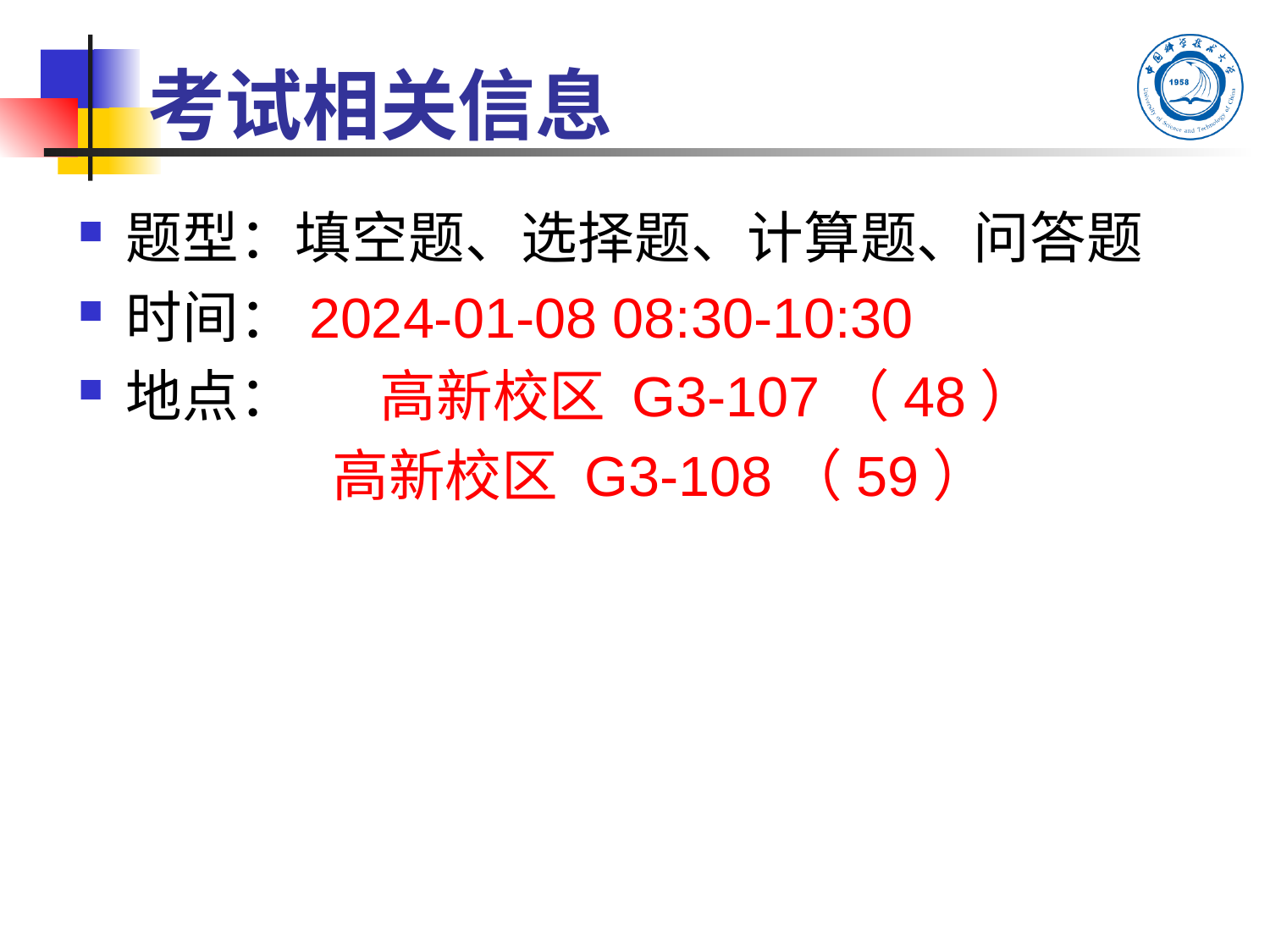

# 考试相关信息
题型：填空题、选择题、计算题、问答题
时间：2024-01-08 08:30-10:30
地点：	高新校区 G3-107（48）
		高新校区 G3-108（59）